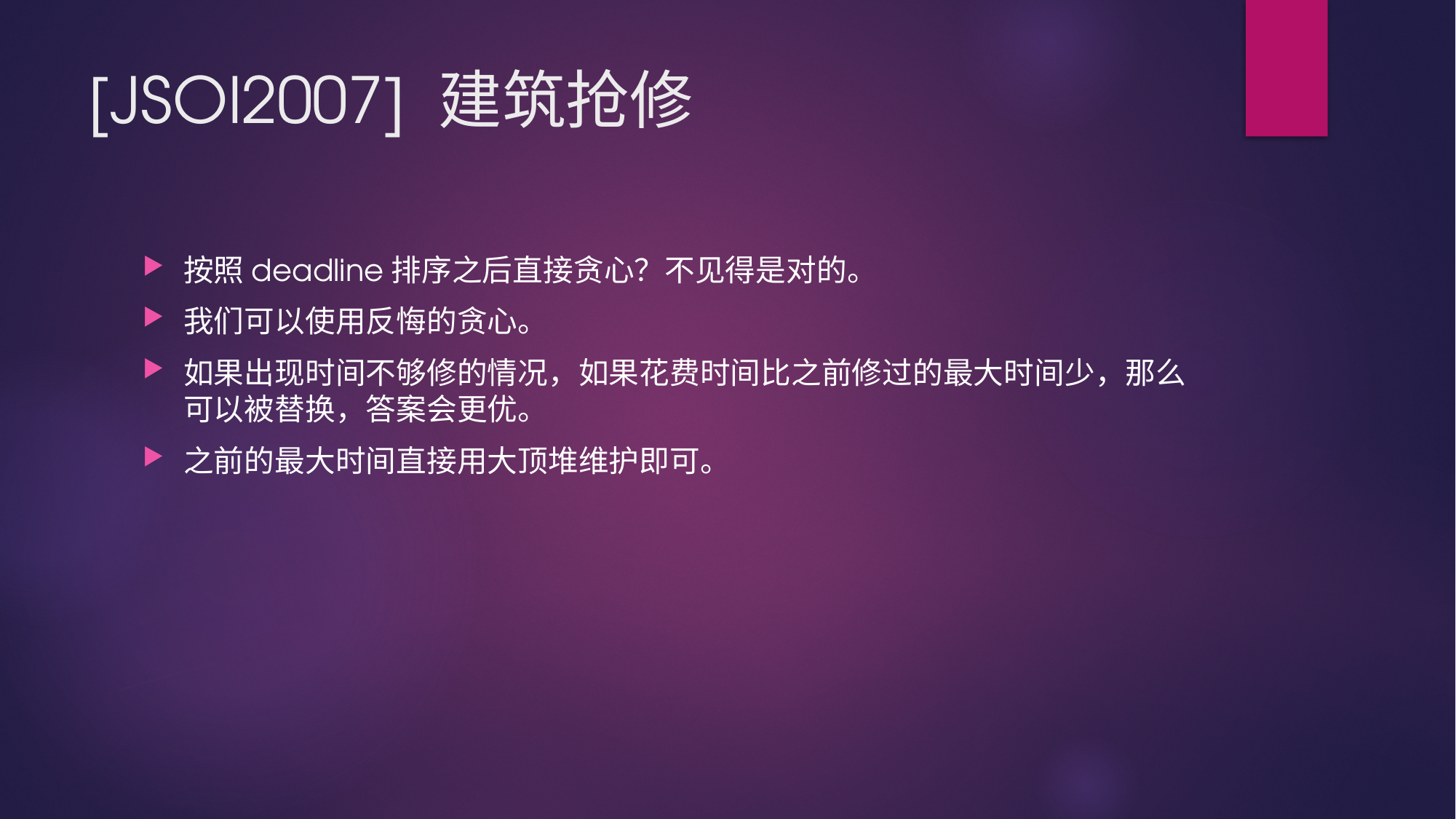

# [JSOI2007] 建筑抢修
按照deadline排序之后直接贪心？不见得是对的。
我们可以使用反悔的贪心。
如果出现时间不够修的情况，如果花费时间比之前修过的最大时间少，那么可以被替换，答案会更优。
之前的最大时间直接用大顶堆维护即可。